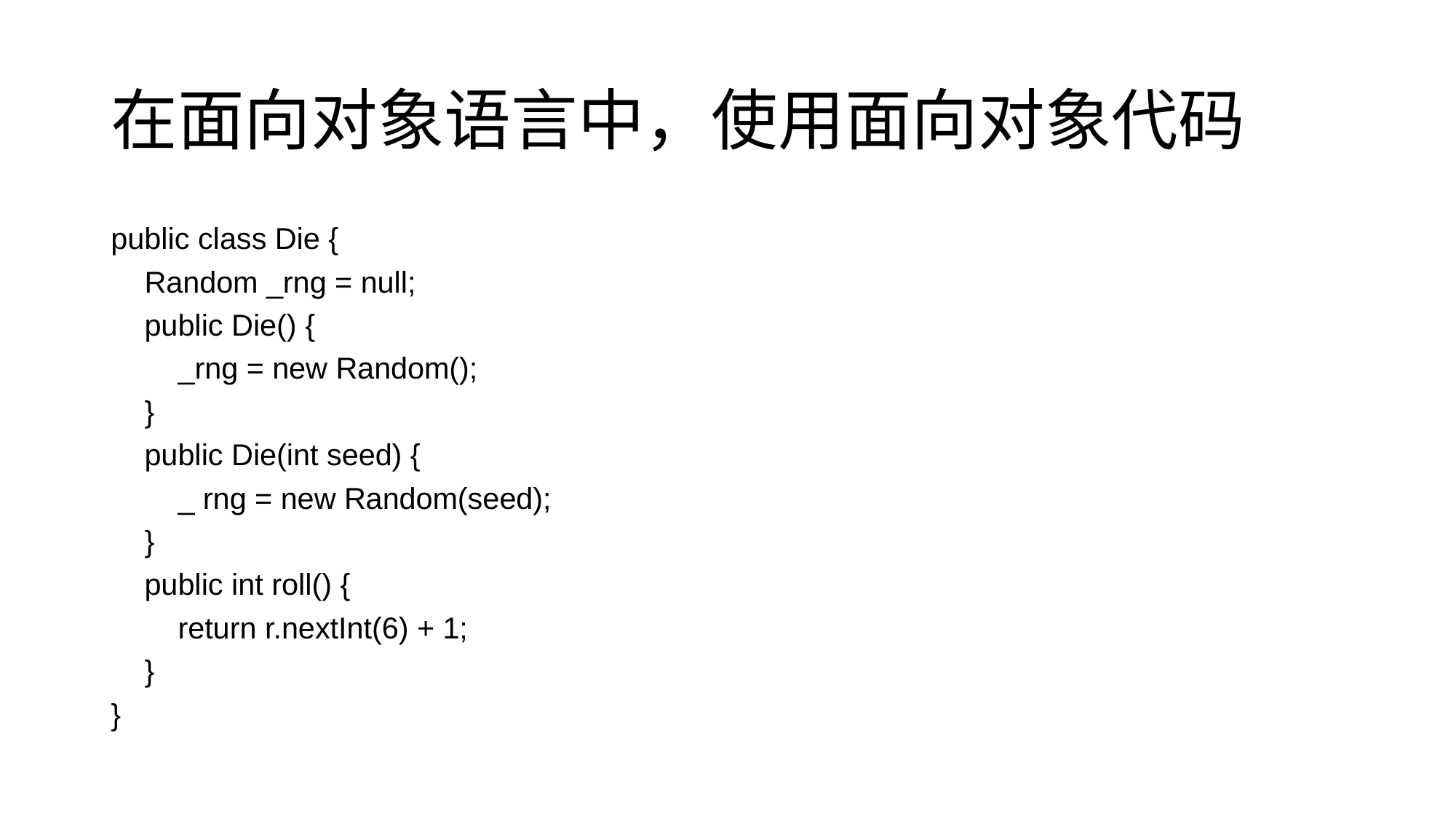

# 在面向对象语言中，使用面向对象代码
public class Die {
    Random _rng = null;
    public Die() {
        _rng = new Random();
    }
    public Die(int seed) {
        _ rng = new Random(seed);
    }
    public int roll() {
        return r.nextInt(6) + 1;
    }
}